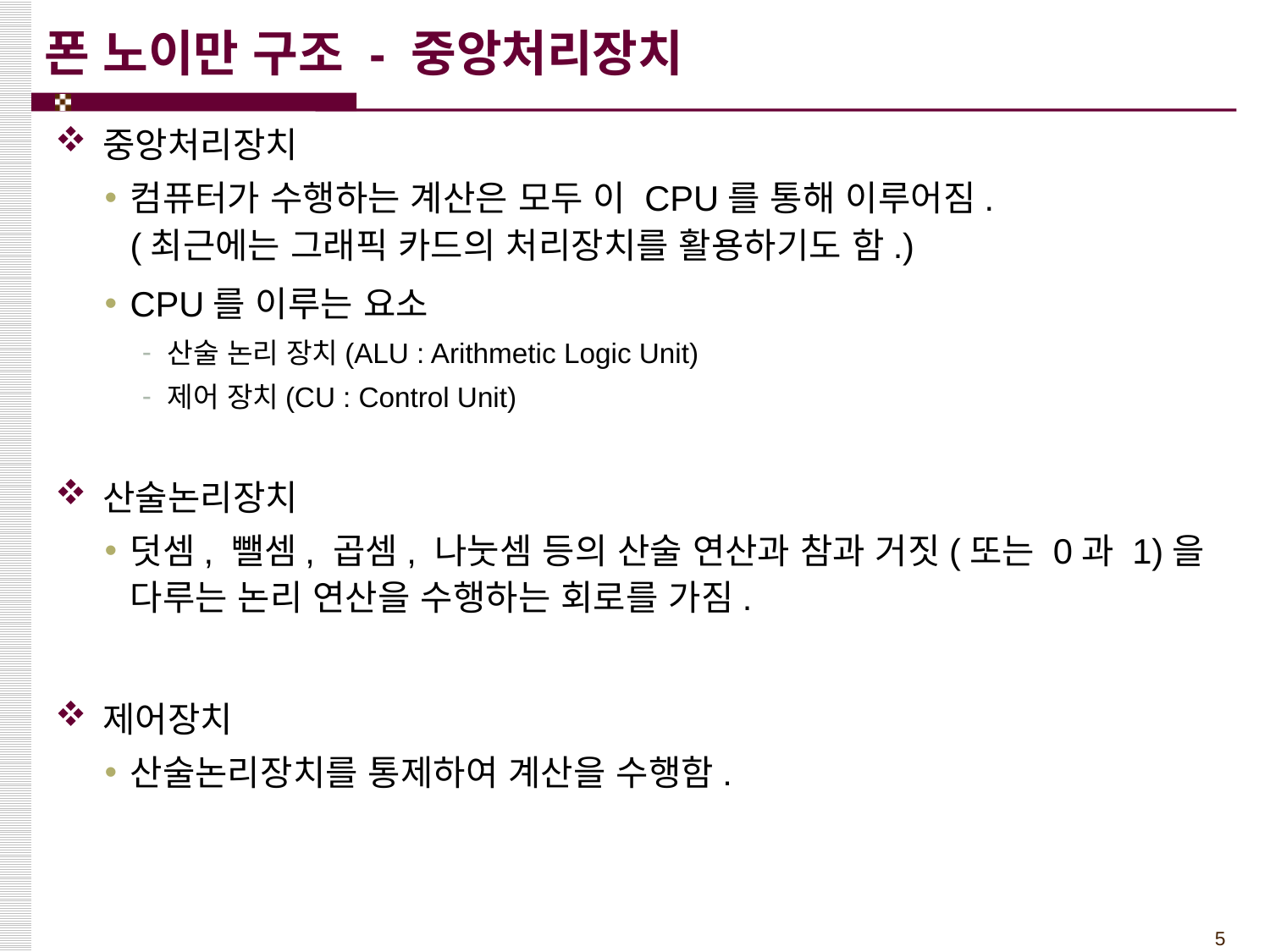

# 폰 노이만 구조 - 중앙처리장치
중앙처리장치
컴퓨터가 수행하는 계산은 모두 이 CPU를 통해 이루어짐.
(최근에는 그래픽 카드의 처리장치를 활용하기도 함.)
CPU를 이루는 요소
산술 논리 장치(ALU : Arithmetic Logic Unit)
제어 장치(CU : Control Unit)

산술논리장치
덧셈, 뺄셈, 곱셈, 나눗셈 등의 산술 연산과 참과 거짓(또는 0과 1)을 다루는 논리 연산을 수행하는 회로를 가짐.

제어장치
산술논리장치를 통제하여 계산을 수행함.